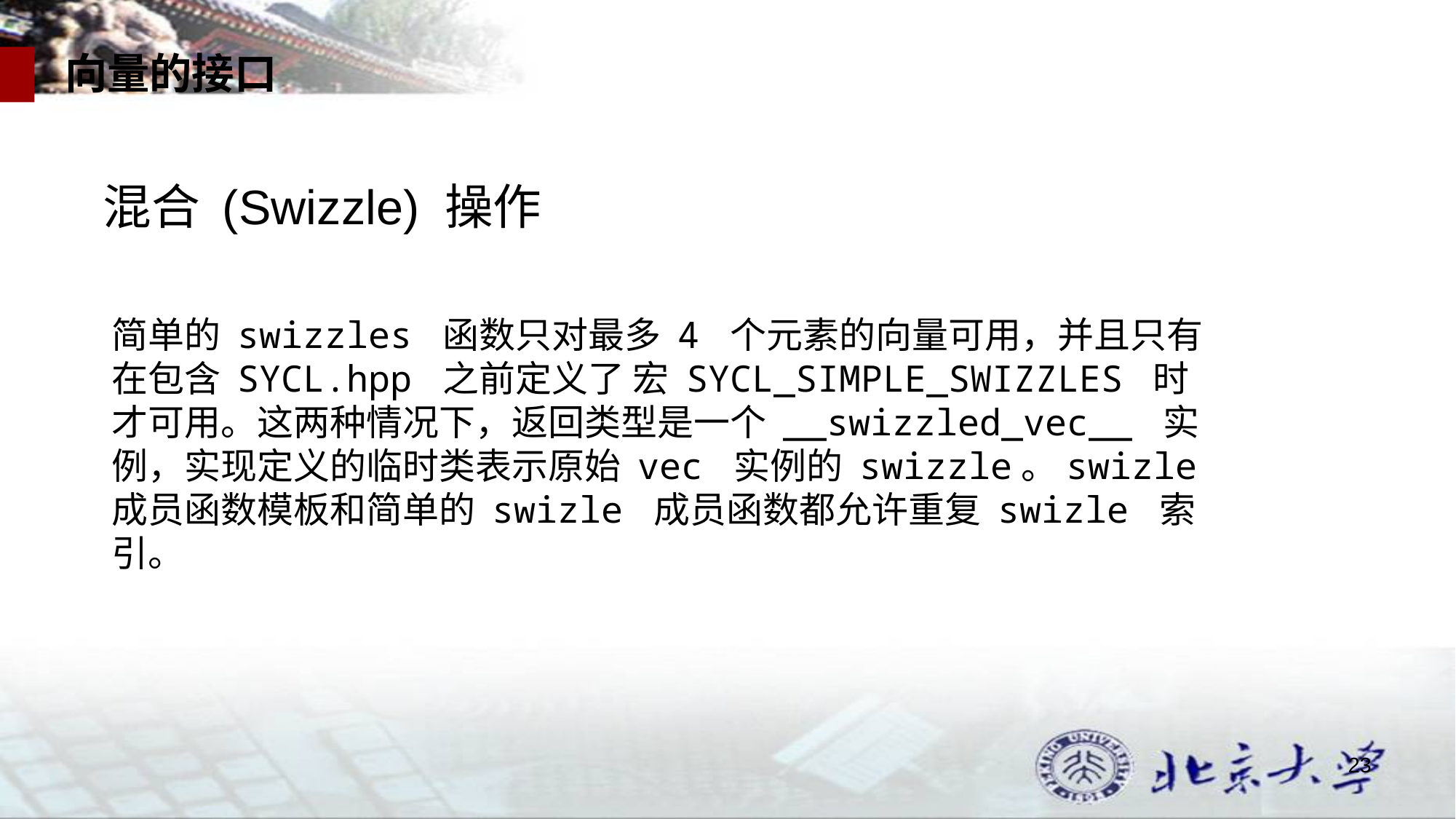

向量的接口

混合 (Swizzle) 操作
简单的 swizzles 函数只对最多 4 个元素的向量可用，并且只有在包含 SYCL.hpp 之前定义了 宏 SYCL_SIMPLE_SWIZZLES 时才可用。这两种情况下，返回类型是一个 __swizzled_vec__ 实例，实现定义的临时类表示原始 vec 实例的 swizzle。swizle 成员函数模板和简单的 swizle 成员函数都允许重复 swizle 索引。
23